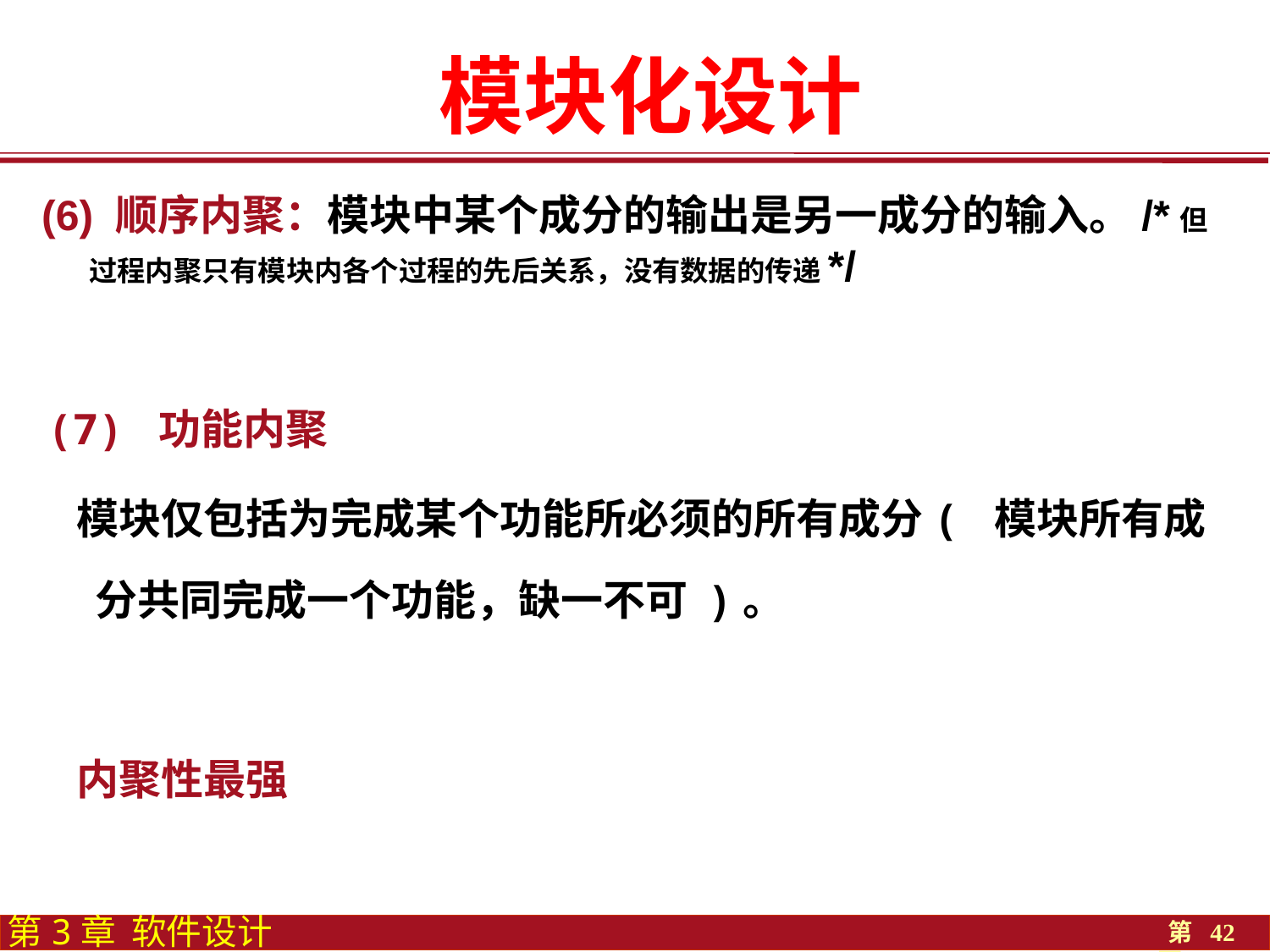

模块化设计
(6) 顺序内聚：模块中某个成分的输出是另一成分的输入。/*但过程内聚只有模块内各个过程的先后关系，没有数据的传递*/
(7) 功能内聚
  模块仅包括为完成某个功能所必须的所有成分( 模块所有成分共同完成一个功能，缺一不可 )。

  内聚性最强